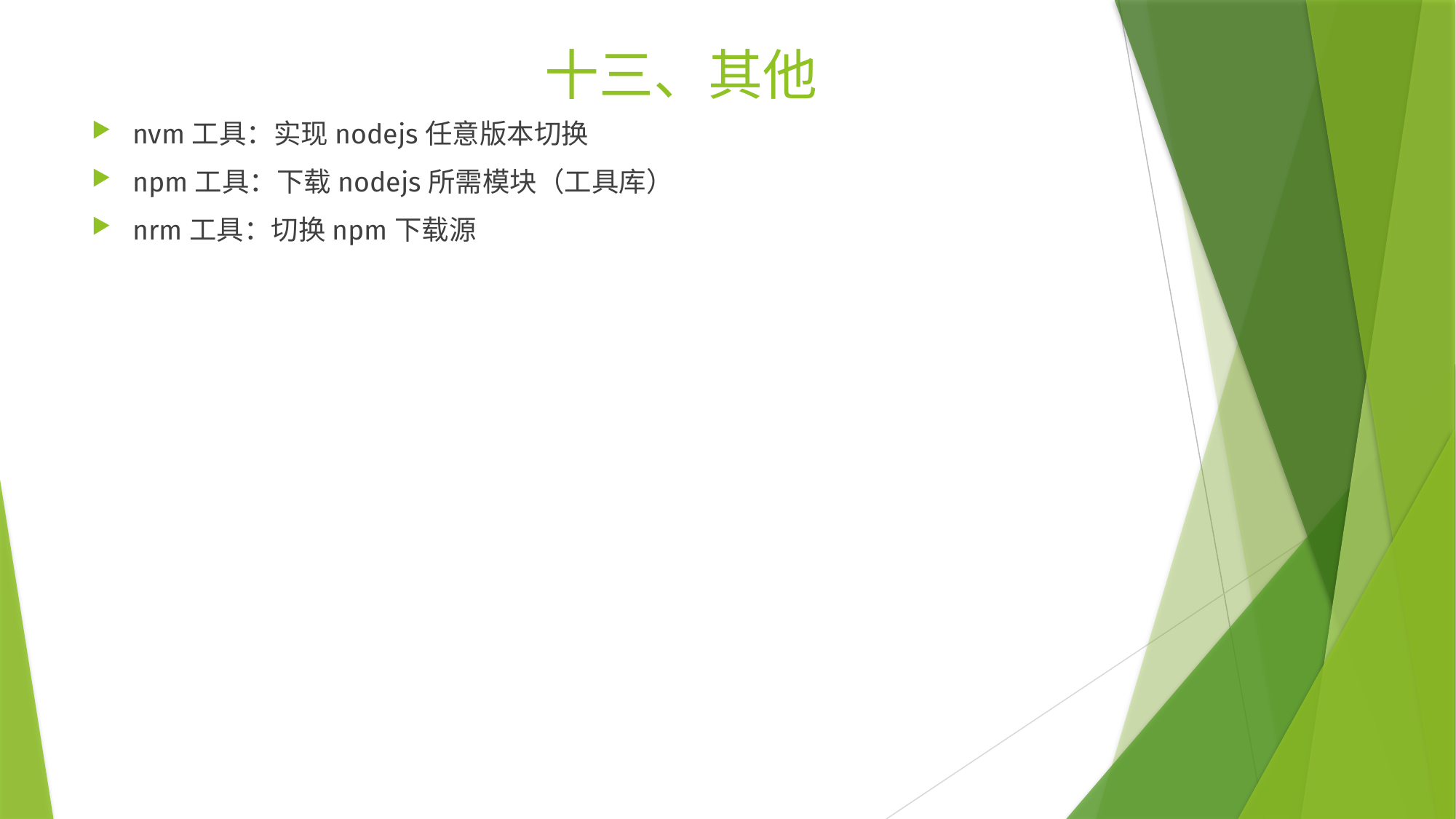

# 十三、其他
nvm工具：实现nodejs任意版本切换
npm工具：下载nodejs所需模块（工具库）
nrm工具：切换npm下载源